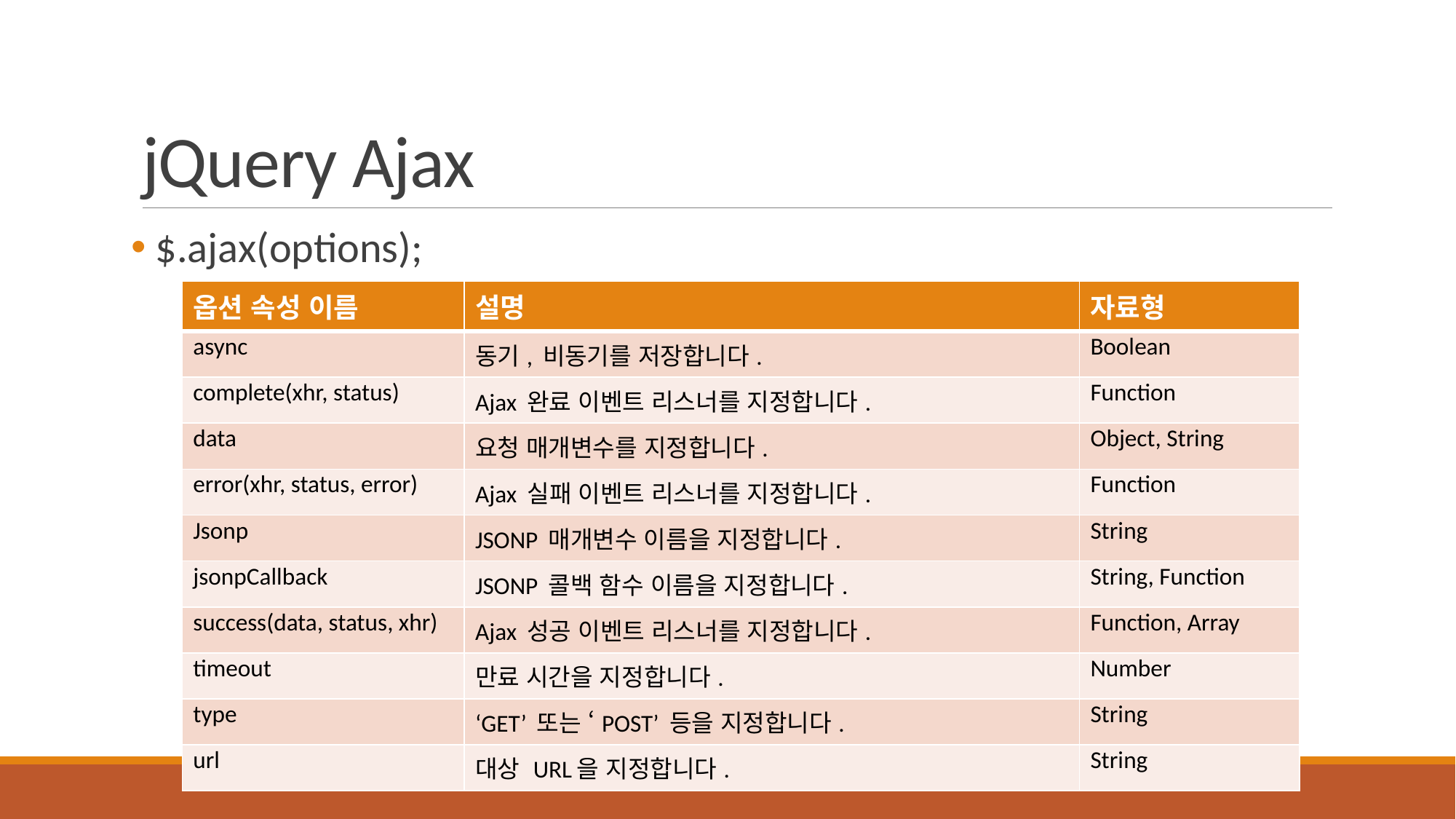

# jQuery Ajax
 $.ajax(options);

| 옵션 속성 이름 | 설명 | 자료형 |
| --- | --- | --- |
| async | 동기, 비동기를 저장합니다. | Boolean |
| complete(xhr, status) | Ajax 완료 이벤트 리스너를 지정합니다. | Function |
| data | 요청 매개변수를 지정합니다. | Object, String |
| error(xhr, status, error) | Ajax 실패 이벤트 리스너를 지정합니다. | Function |
| Jsonp | JSONP 매개변수 이름을 지정합니다. | String |
| jsonpCallback | JSONP 콜백 함수 이름을 지정합니다. | String, Function |
| success(data, status, xhr) | Ajax 성공 이벤트 리스너를 지정합니다. | Function, Array |
| timeout | 만료 시간을 지정합니다. | Number |
| type | ‘GET’ 또는 ‘POST’ 등을 지정합니다. | String |
| url | 대상 URL을 지정합니다. | String |